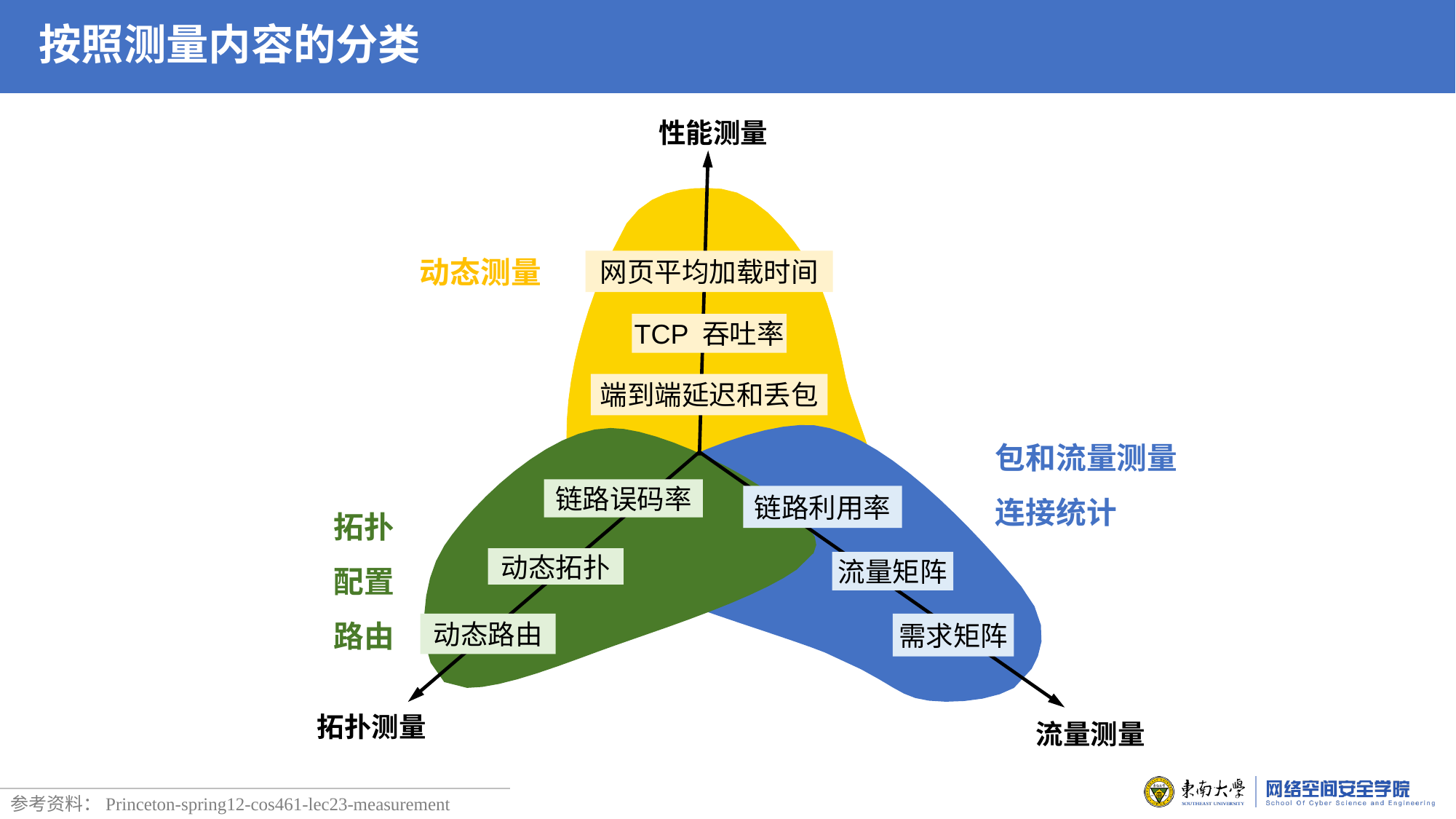

按照测量内容的分类
性能测量

动态测量
网页平均加载时间
TCP 吞吐率
端到端延迟和丢包
链路误码率
链路利用率
动态拓扑
流量矩阵
动态路由
需求矩阵
包和流量测量
连接统计
拓扑
配置
路由
拓扑测量
流量测量
参考资料：Princeton-spring12-cos461-lec23-measurement